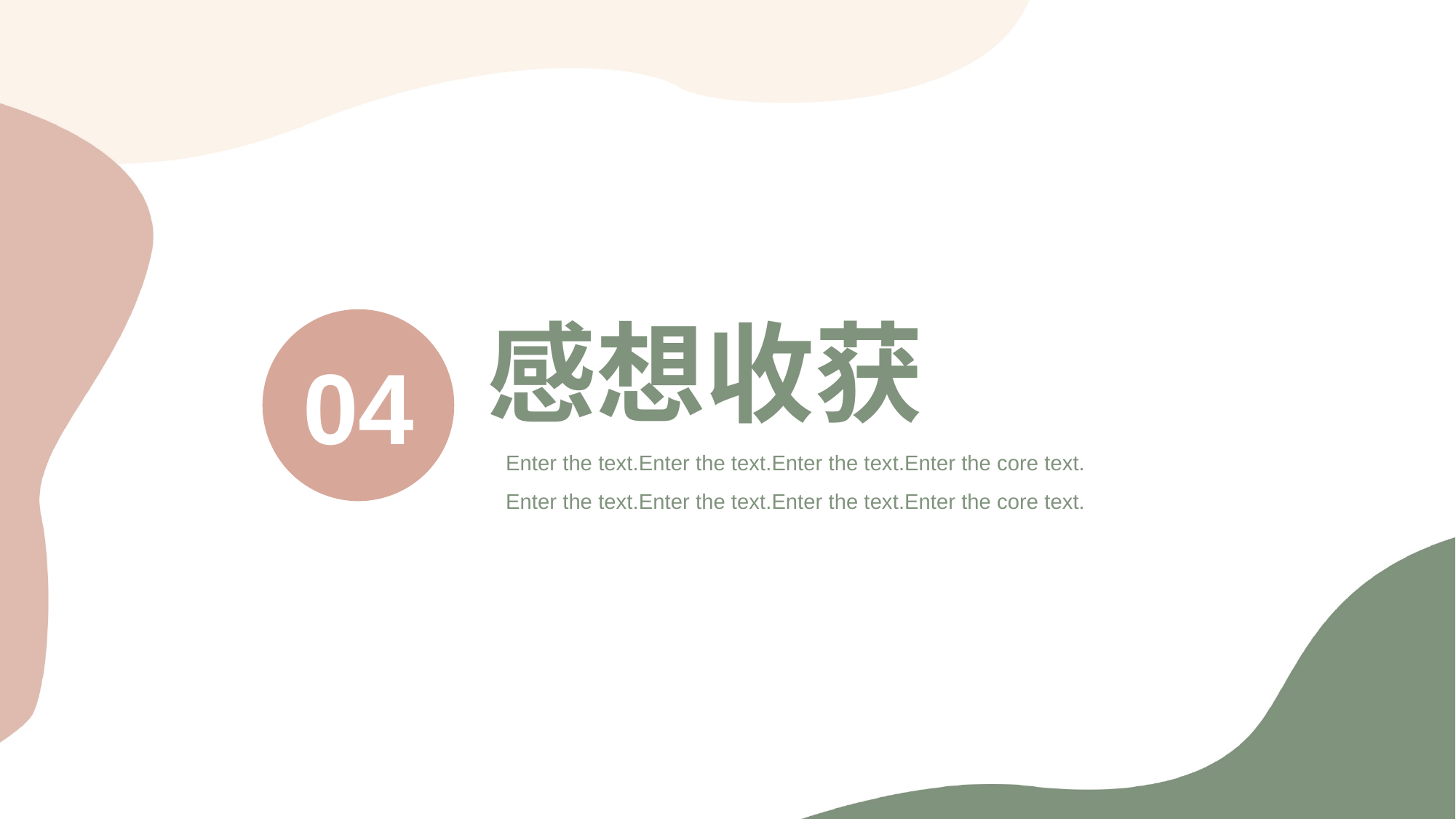

感想收获

04
Enter the text.Enter the text.Enter the text.Enter the core text.
Enter the text.Enter the text.Enter the text.Enter the core text.